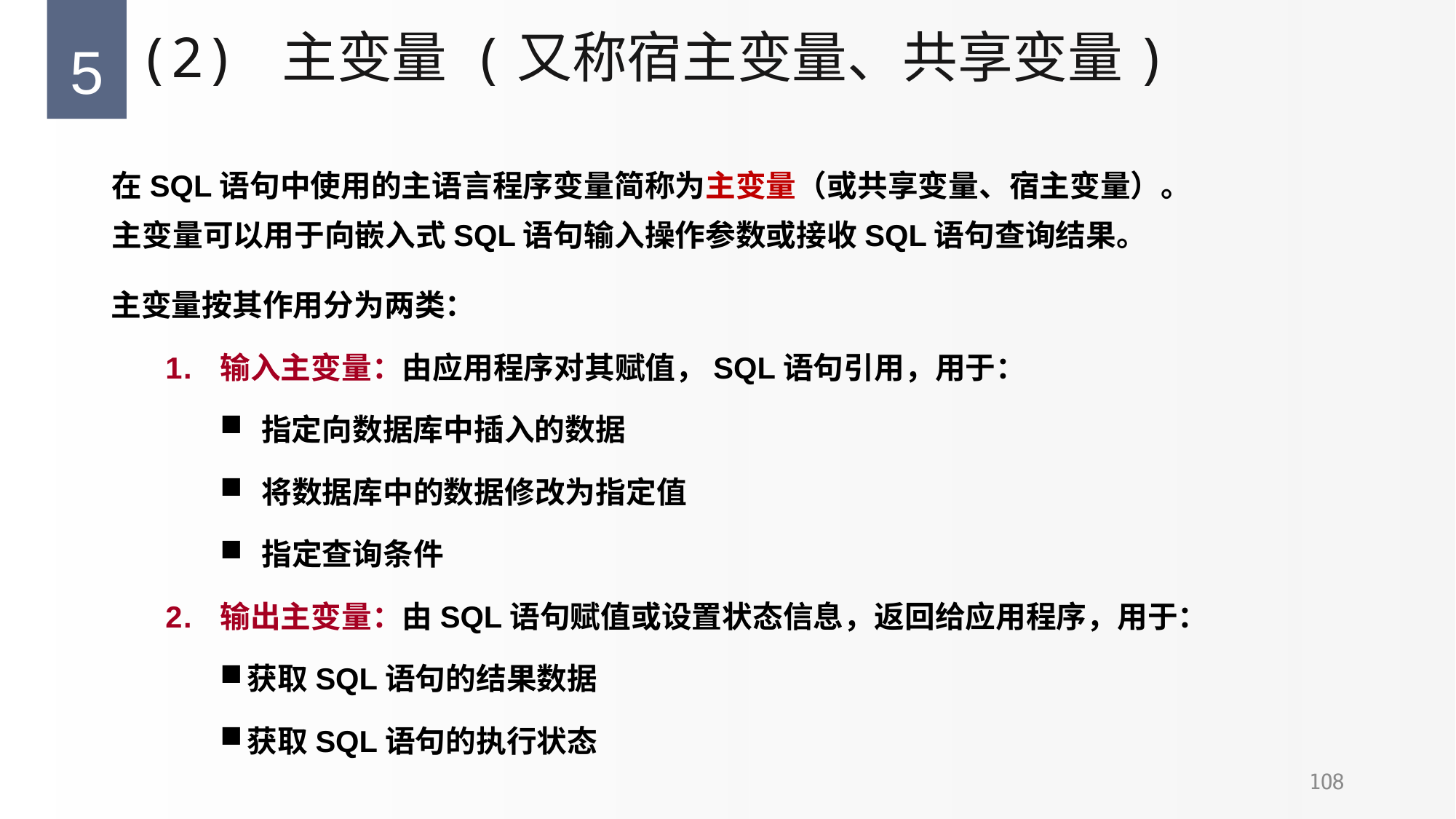

# (2) 主变量 (又称宿主变量、共享变量)
在SQL语句中使用的主语言程序变量简称为主变量（或共享变量、宿主变量）。
主变量可以用于向嵌入式SQL语句输入操作参数或接收SQL语句查询结果。
主变量按其作用分为两类：
输入主变量：由应用程序对其赋值，SQL语句引用，用于：
 指定向数据库中插入的数据
 将数据库中的数据修改为指定值
 指定查询条件
输出主变量：由SQL语句赋值或设置状态信息，返回给应用程序，用于：
获取SQL语句的结果数据
获取SQL语句的执行状态

108